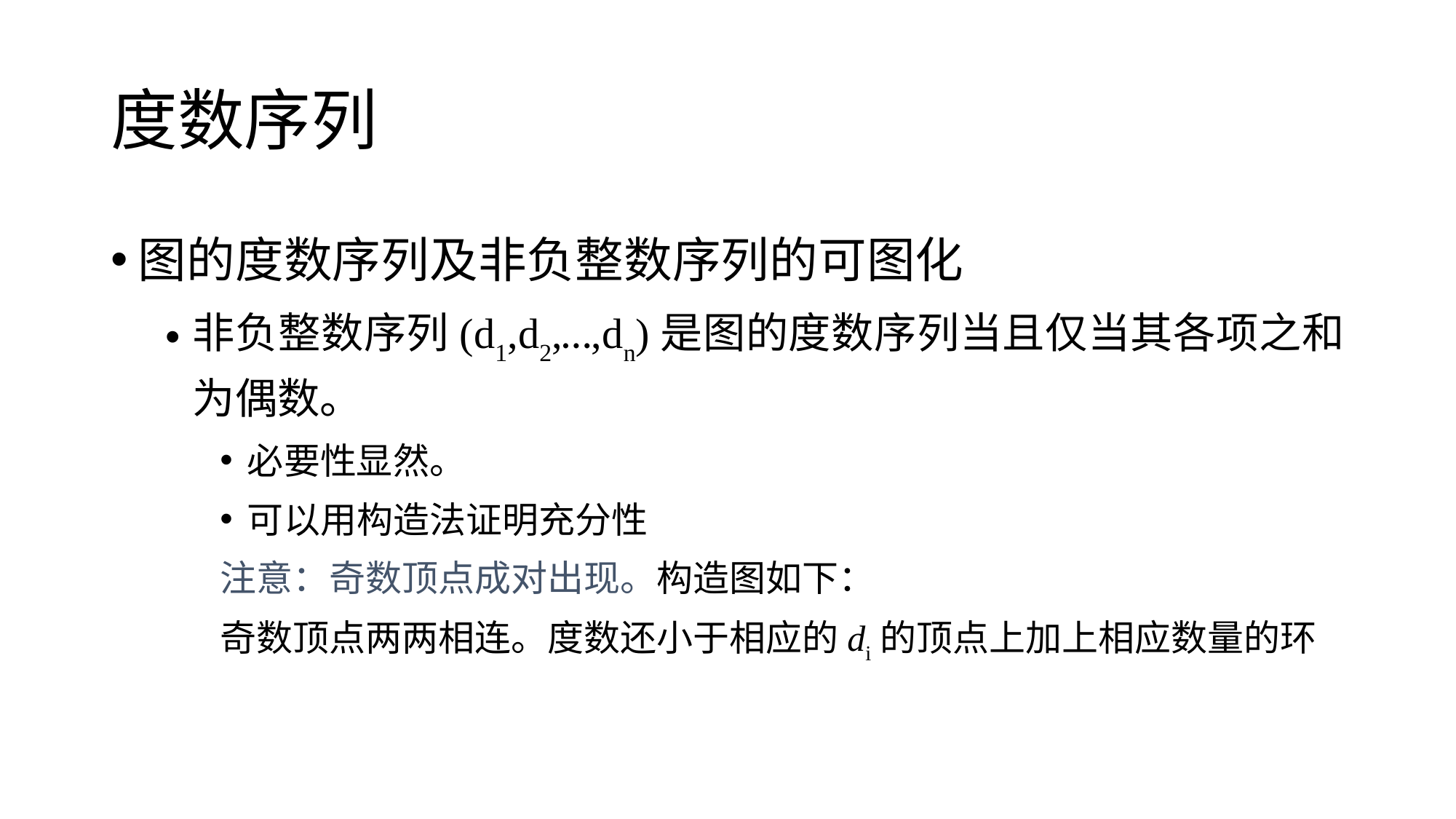

# 度数序列
图的度数序列及非负整数序列的可图化
非负整数序列(d1,d2,…,dn)是图的度数序列当且仅当其各项之和为偶数。
必要性显然。
可以用构造法证明充分性
注意：奇数顶点成对出现。构造图如下：
奇数顶点两两相连。度数还小于相应的di的顶点上加上相应数量的环